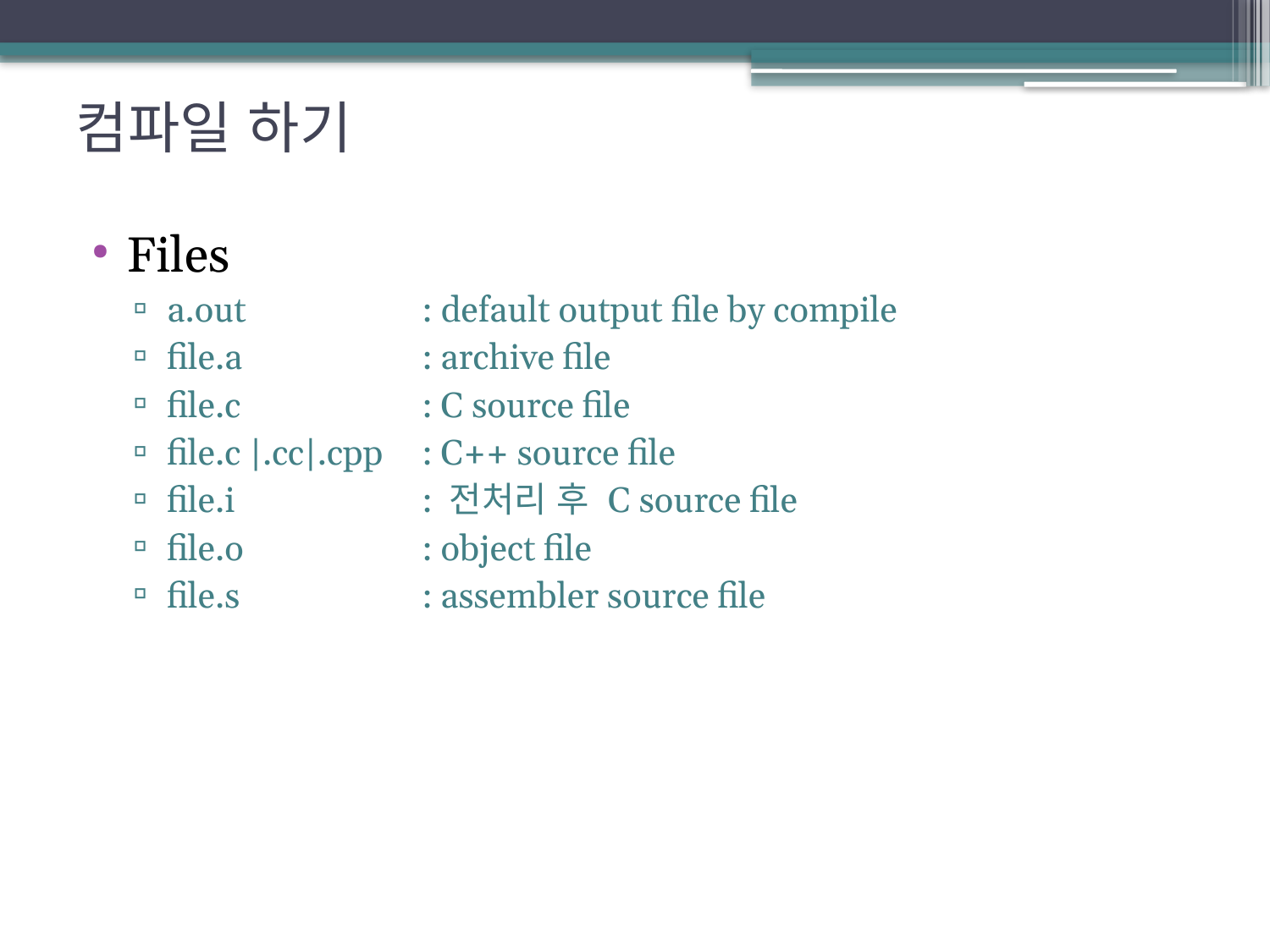

# 컴파일 하기
Files
a.out		: default output file by compile
file.a		: archive file
file.c		: C source file
file.c |.cc|.cpp	: C++ source file
file.i		: 전처리 후 C source file
file.o		: object file
file.s		: assembler source file